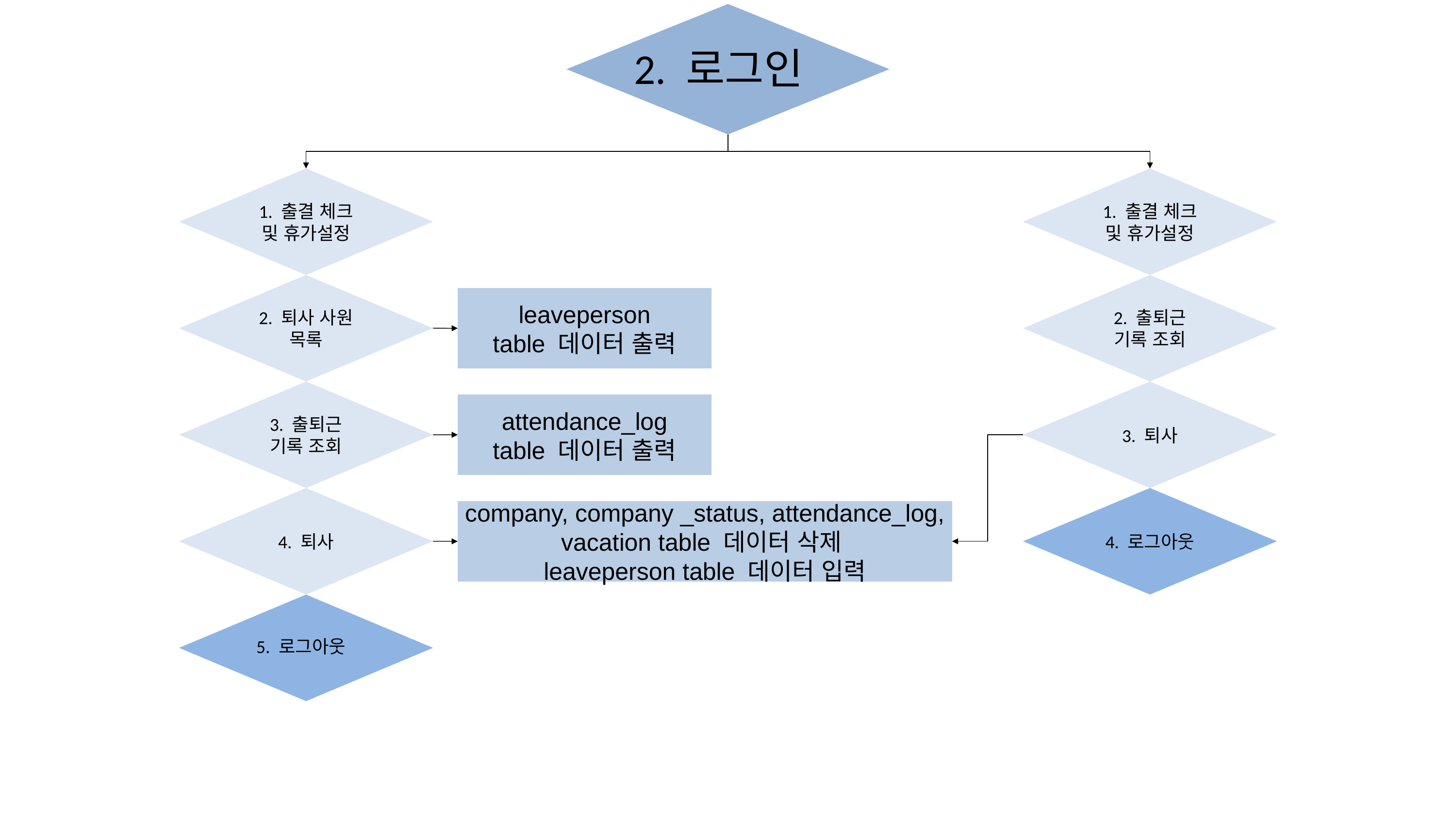

2. 로그인
1. 출결 체크 및 휴가설정
1. 출결 체크 및 휴가설정
2. 퇴사 사원 목록
2. 출퇴근
기록 조회
leaveperson
table 데이터 출력
3. 출퇴근
기록 조회
3. 퇴사
attendance_log
table 데이터 출력
4. 퇴사
4. 로그아웃
company, company _status, attendance_log,
vacation table 데이터 삭제
leaveperson table 데이터 입력

5. 로그아웃